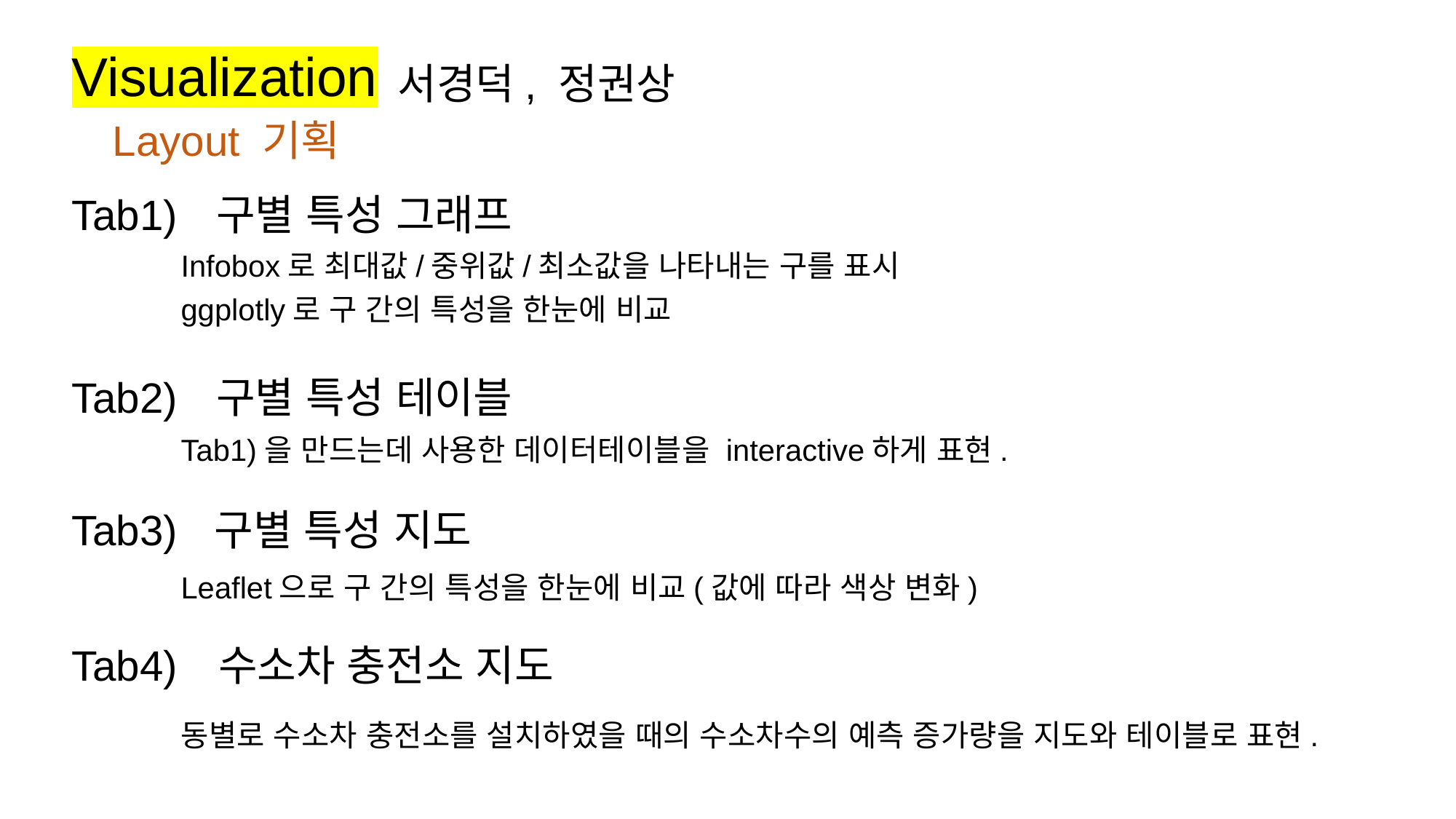

Visualization
서경덕, 정권상
Layout 기획
구별 특성 그래프
Tab1)
Infobox로 최대값/중위값/최소값을 나타내는 구를 표시
ggplotly로 구 간의 특성을 한눈에 비교
구별 특성 테이블
Tab2)
Tab1)을 만드는데 사용한 데이터테이블을 interactive하게 표현.
구별 특성 지도
Tab3)
Leaflet으로 구 간의 특성을 한눈에 비교(값에 따라 색상 변화)
수소차 충전소 지도
Tab4)
동별로 수소차 충전소를 설치하였을 때의 수소차수의 예측 증가량을 지도와 테이블로 표현.